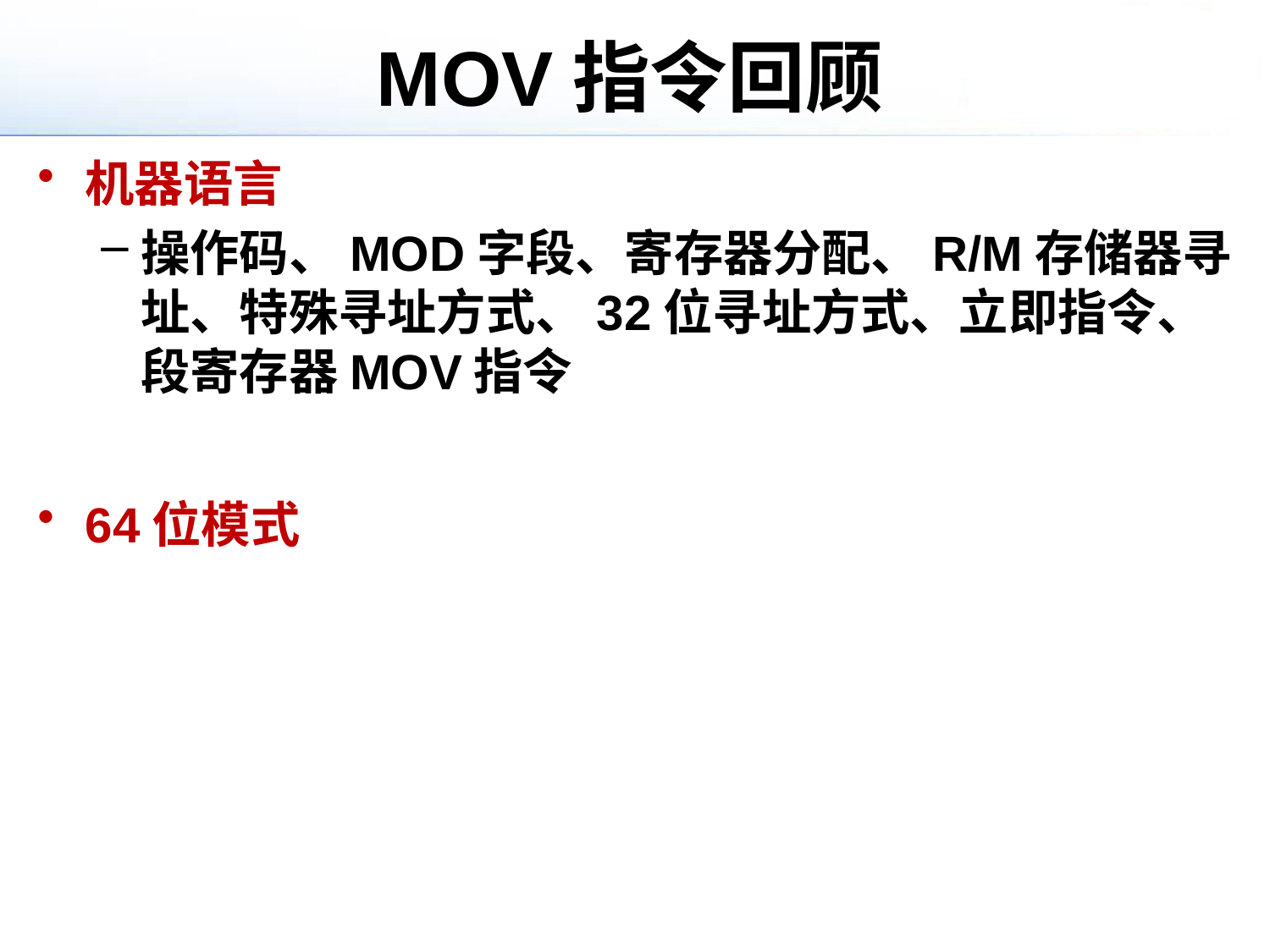

# MOV指令回顾
机器语言
操作码、MOD字段、寄存器分配、R/M存储器寻址、特殊寻址方式、32位寻址方式、立即指令、段寄存器MOV指令

64位模式